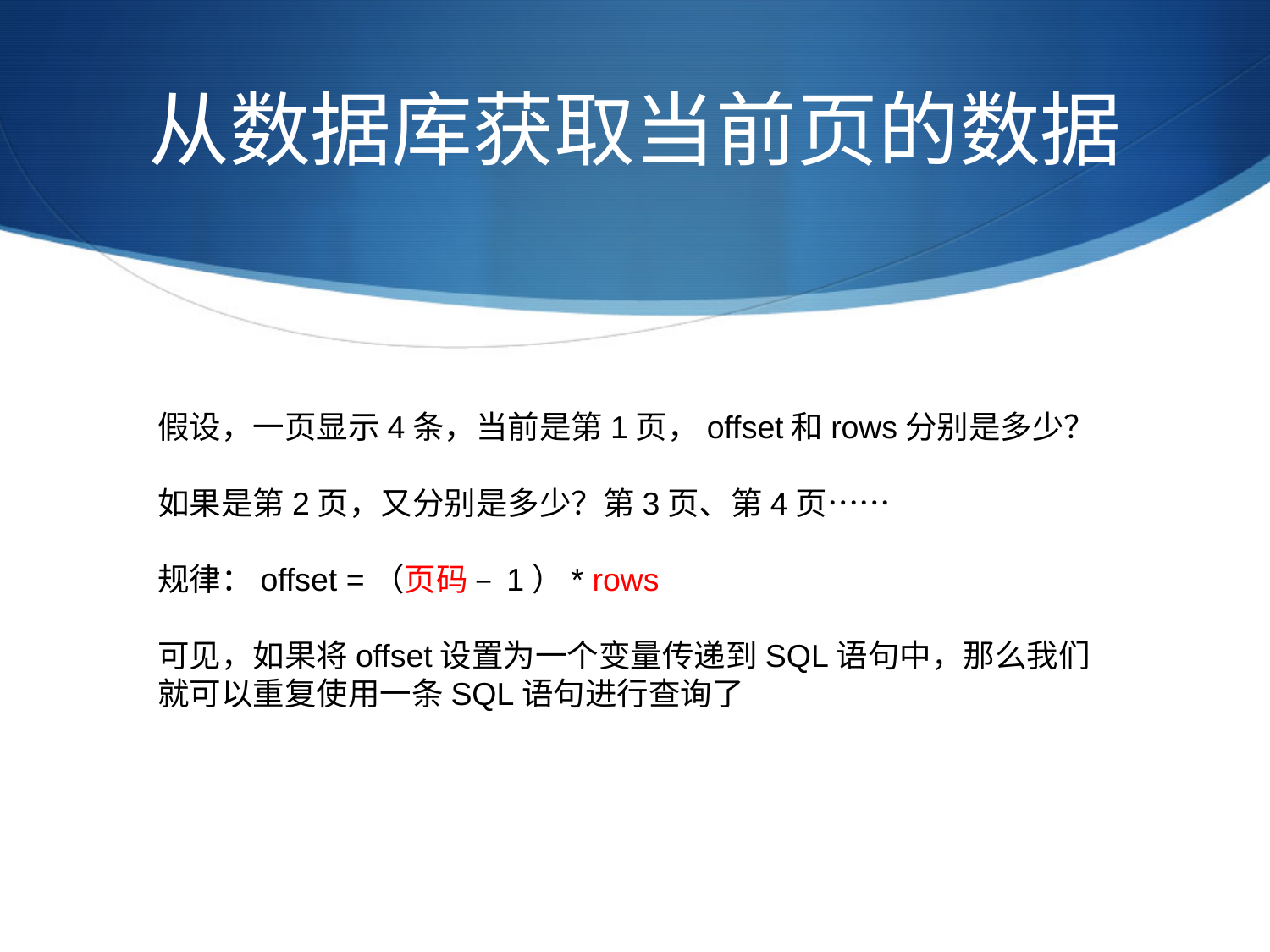

# 从数据库获取当前页的数据

假设，一页显示4条，当前是第1页，offset和rows分别是多少？

如果是第2页，又分别是多少？第3页、第4页……

规律：offset =（页码 – 1）* rows

可见，如果将offset设置为一个变量传递到SQL语句中，那么我们就可以重复使用一条SQL语句进行查询了